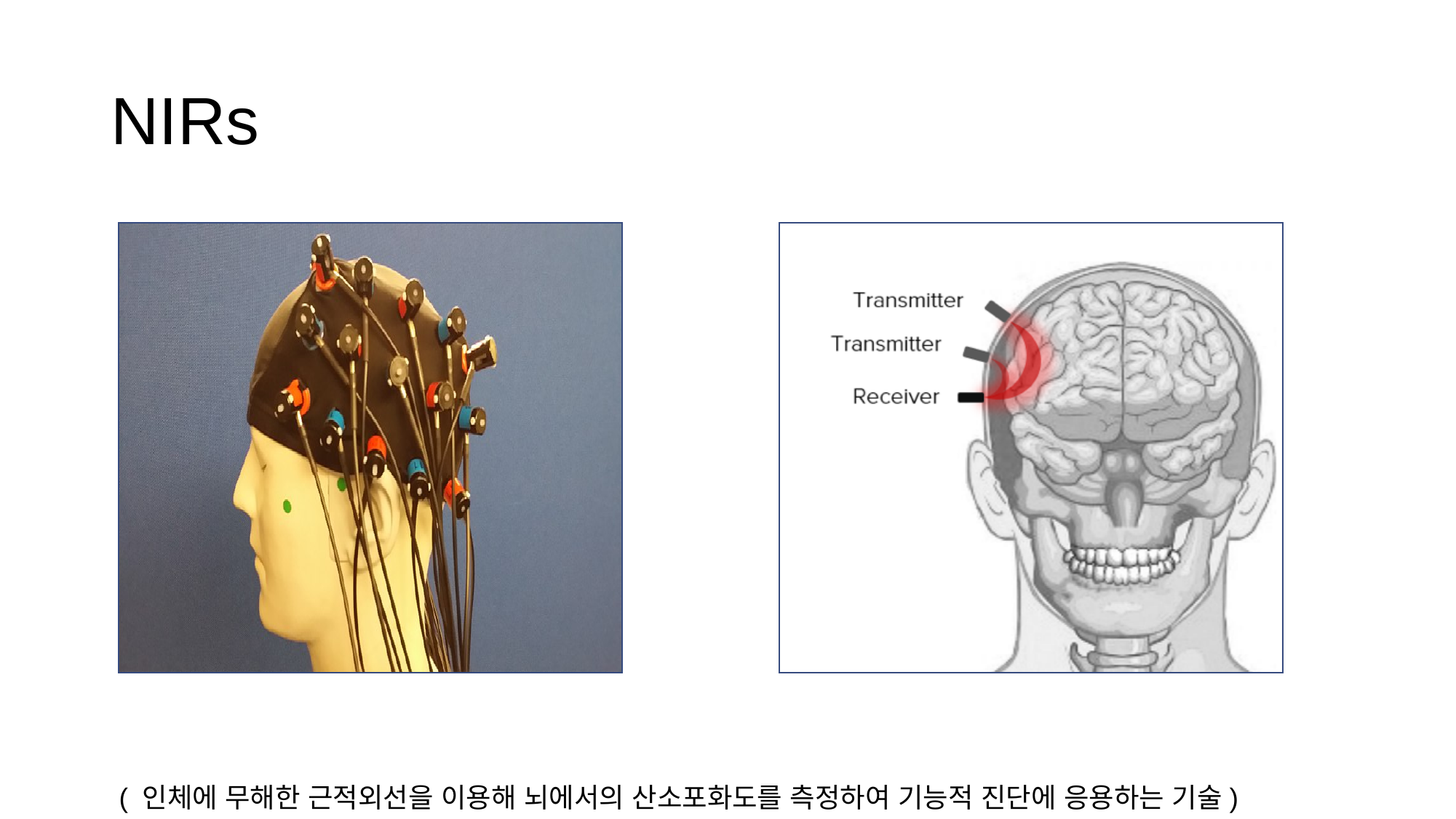

# NIRs

( 인체에 무해한 근적외선을 이용해 뇌에서의 산소포화도를 측정하여 기능적 진단에 응용하는 기술)